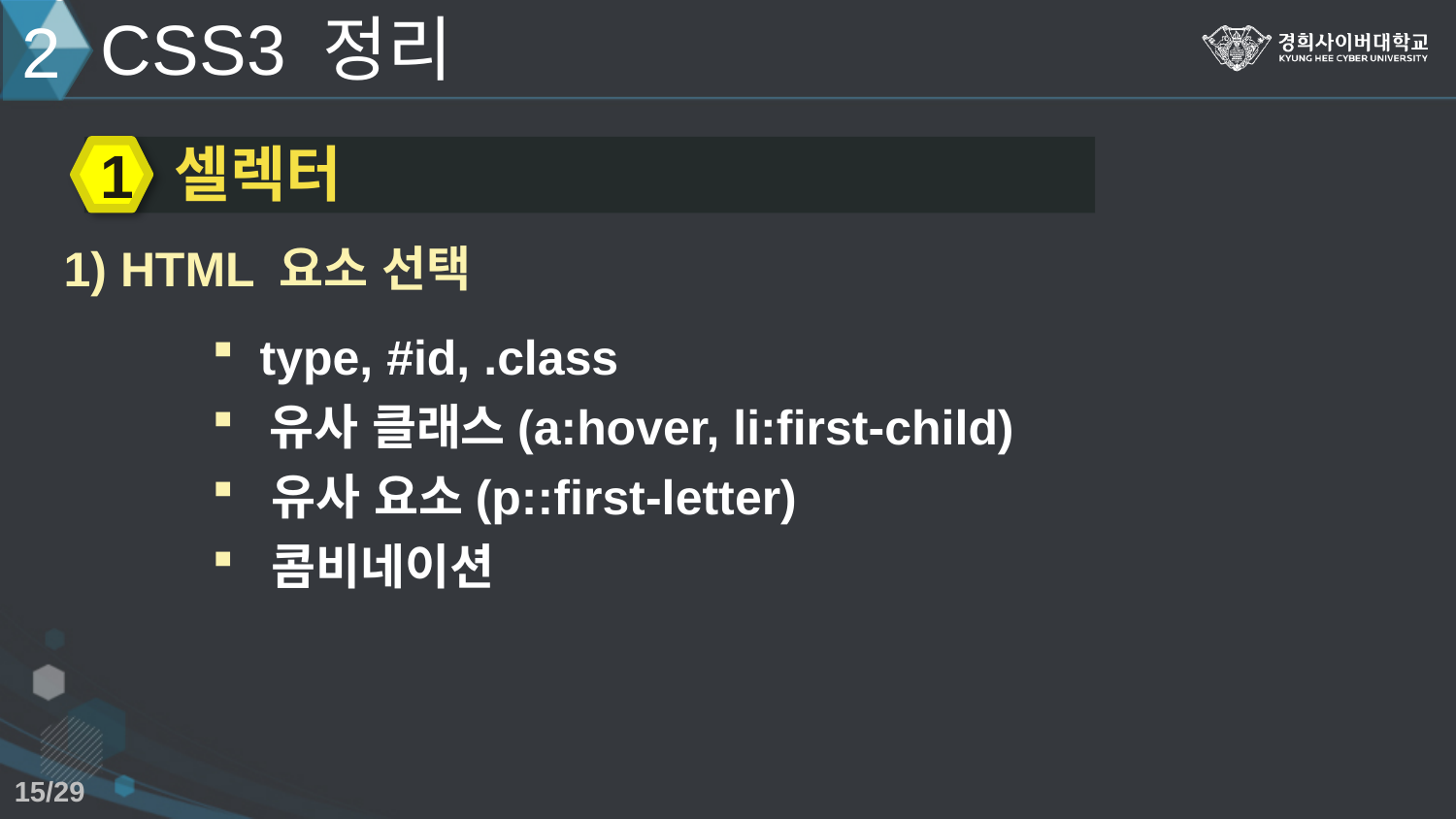

CSS3 정리
2
셀렉터

1
1) HTML 요소 선택
 type, #id, .class
 유사 클래스(a:hover, li:first-child)
 유사 요소(p::first-letter)
 콤비네이션